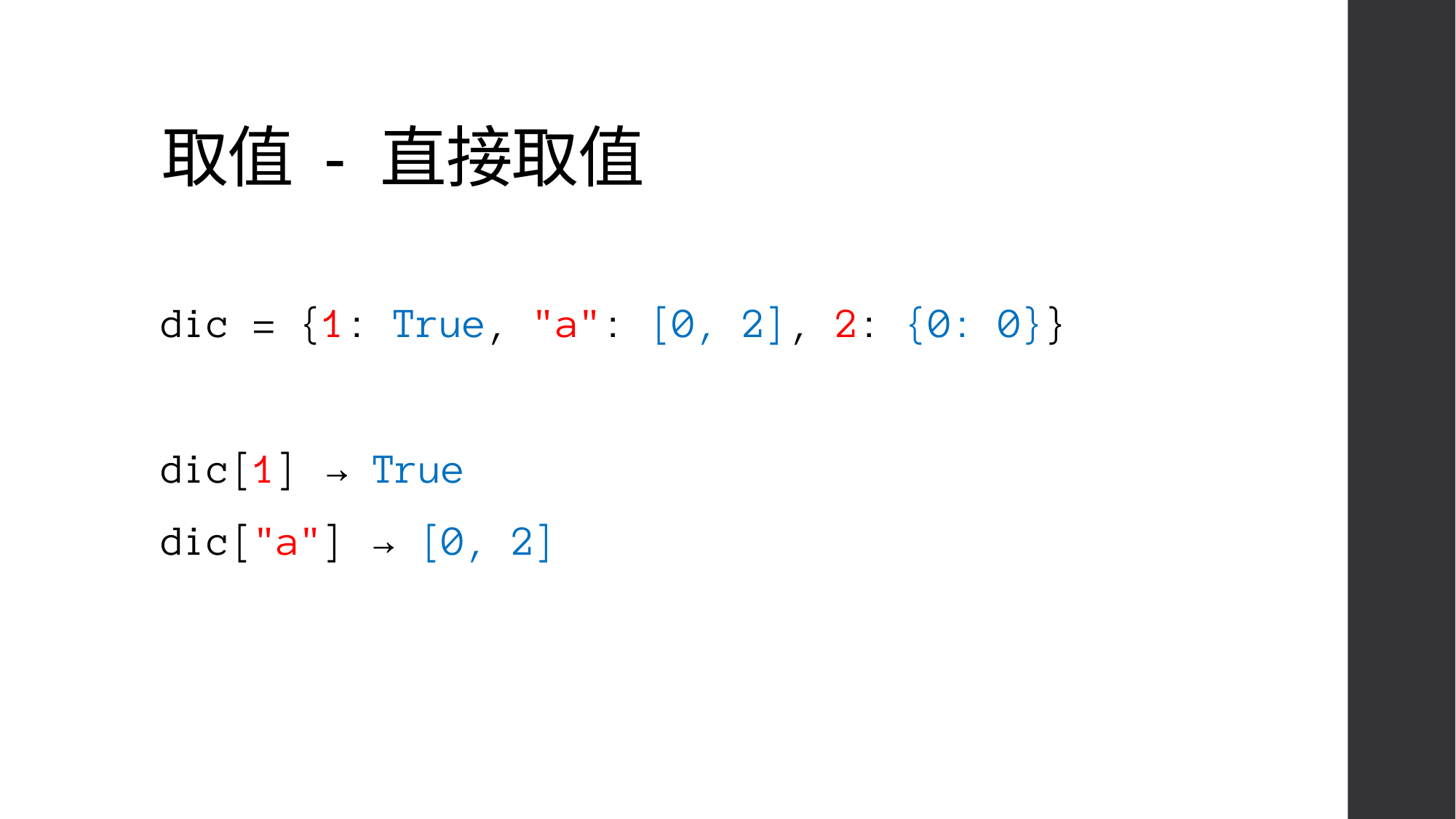

# 取值 - 直接取值

dic = {1: True, "a": [0, 2], 2: {0: 0}}

dic[1] → True
dic["a"] → [0, 2]